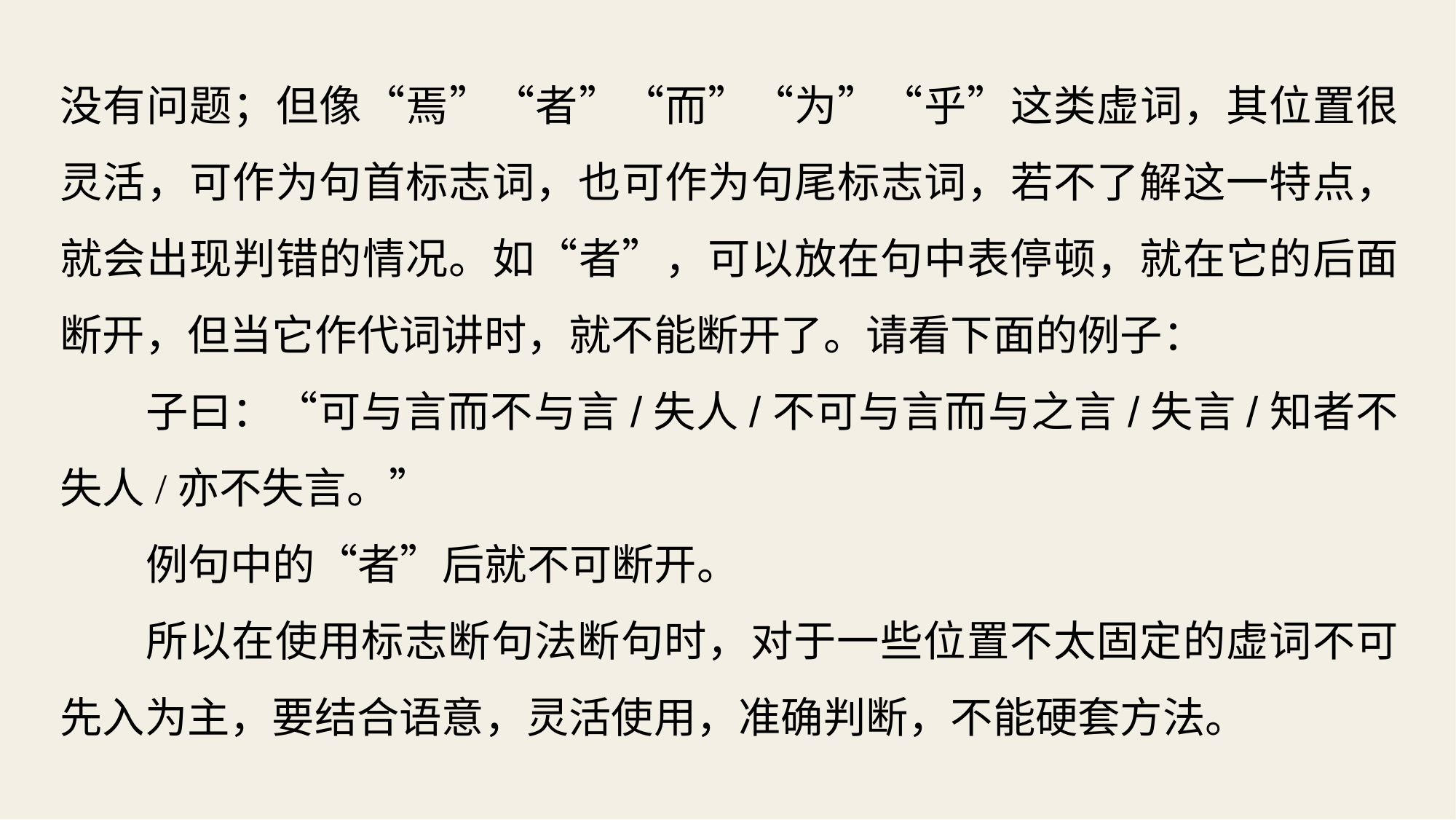

没有问题；但像“焉”“者”“而”“为”“乎”这类虚词，其位置很灵活，可作为句首标志词，也可作为句尾标志词，若不了解这一特点，就会出现判错的情况。如“者”，可以放在句中表停顿，就在它的后面断开，但当它作代词讲时，就不能断开了。请看下面的例子：
子曰：“可与言而不与言/失人/不可与言而与之言/失言/知者不失人/亦不失言。”
例句中的“者”后就不可断开。
所以在使用标志断句法断句时，对于一些位置不太固定的虚词不可先入为主，要结合语意，灵活使用，准确判断，不能硬套方法。